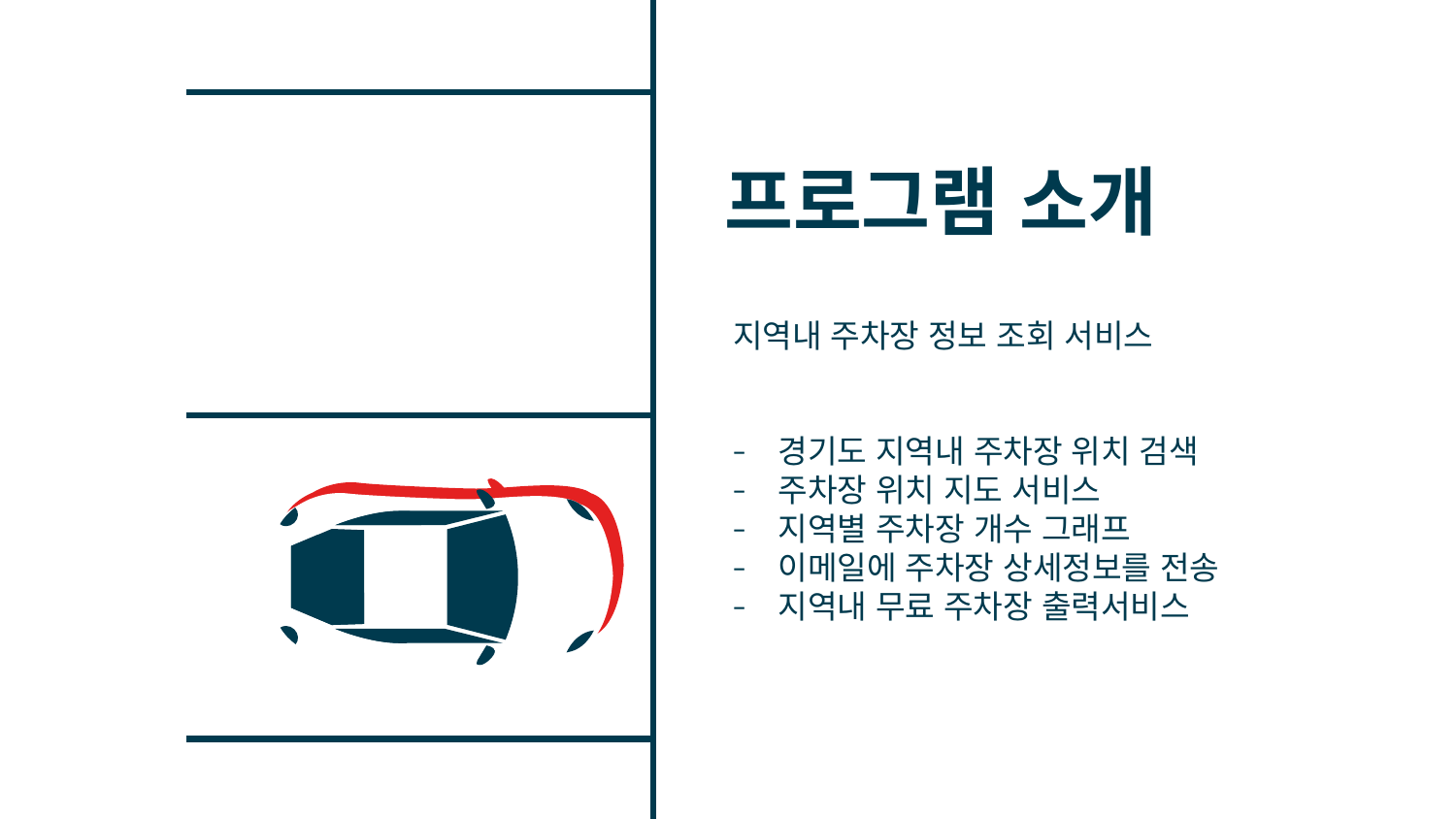

# 프로그램 소개
지역내 주차장 정보 조회 서비스

경기도 지역내 주차장 위치 검색
주차장 위치 지도 서비스
지역별 주차장 개수 그래프
이메일에 주차장 상세정보를 전송
지역내 무료 주차장 출력서비스